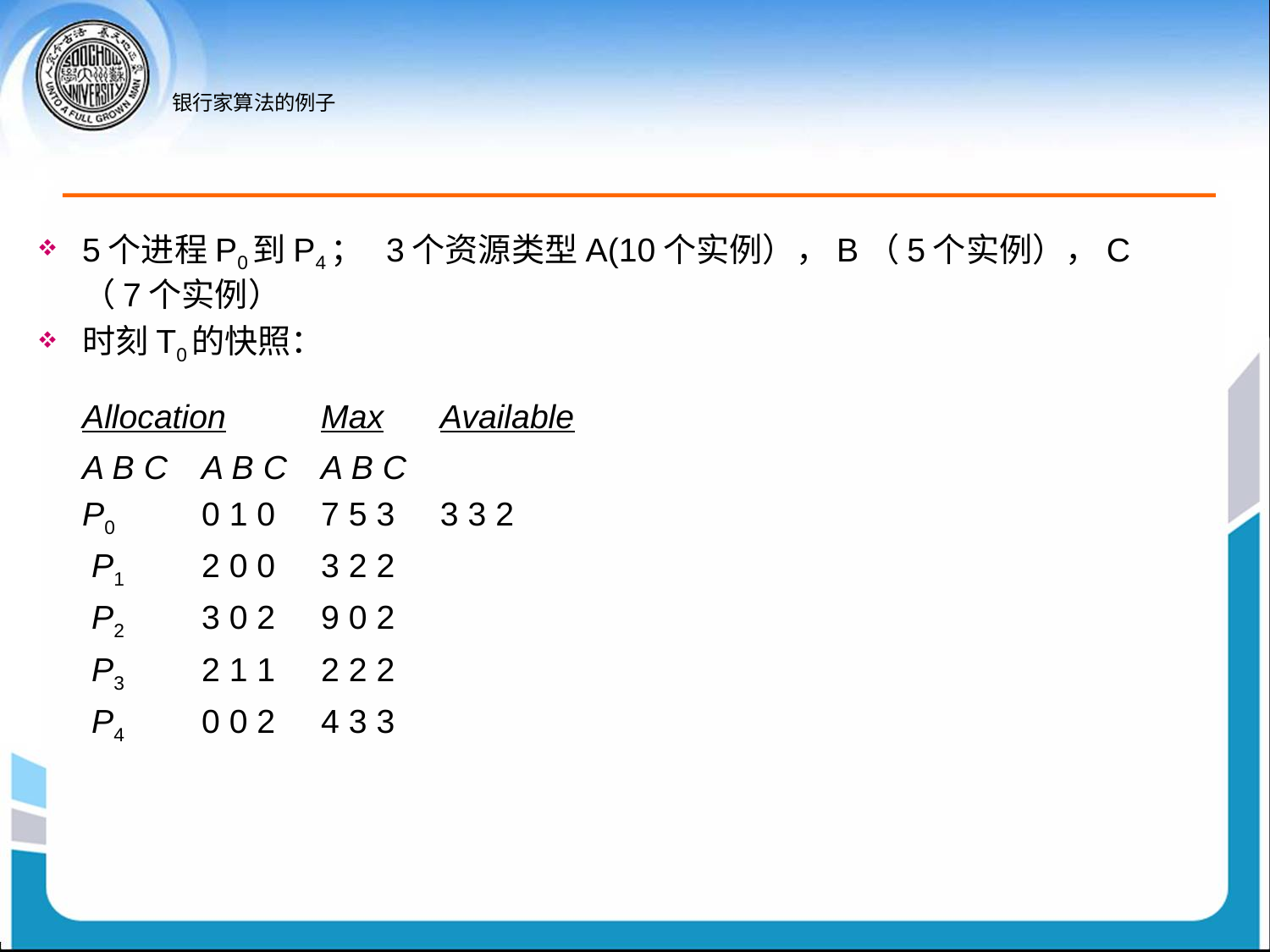

# 银行家算法的例子
5个进程P0到P4；  3个资源类型A(10个实例），B（5个实例），C（7个实例）
时刻T0的快照：
			Allocation	Max	Available
			A B C	A B C 	A B C
		P0	0 1 0	7 5 3 	3 3 2
		 P1	2 0 0 	3 2 2
		 P2	3 0 2 	9 0 2
		 P3	2 1 1 	2 2 2
		 P4	0 0 2	4 3 3